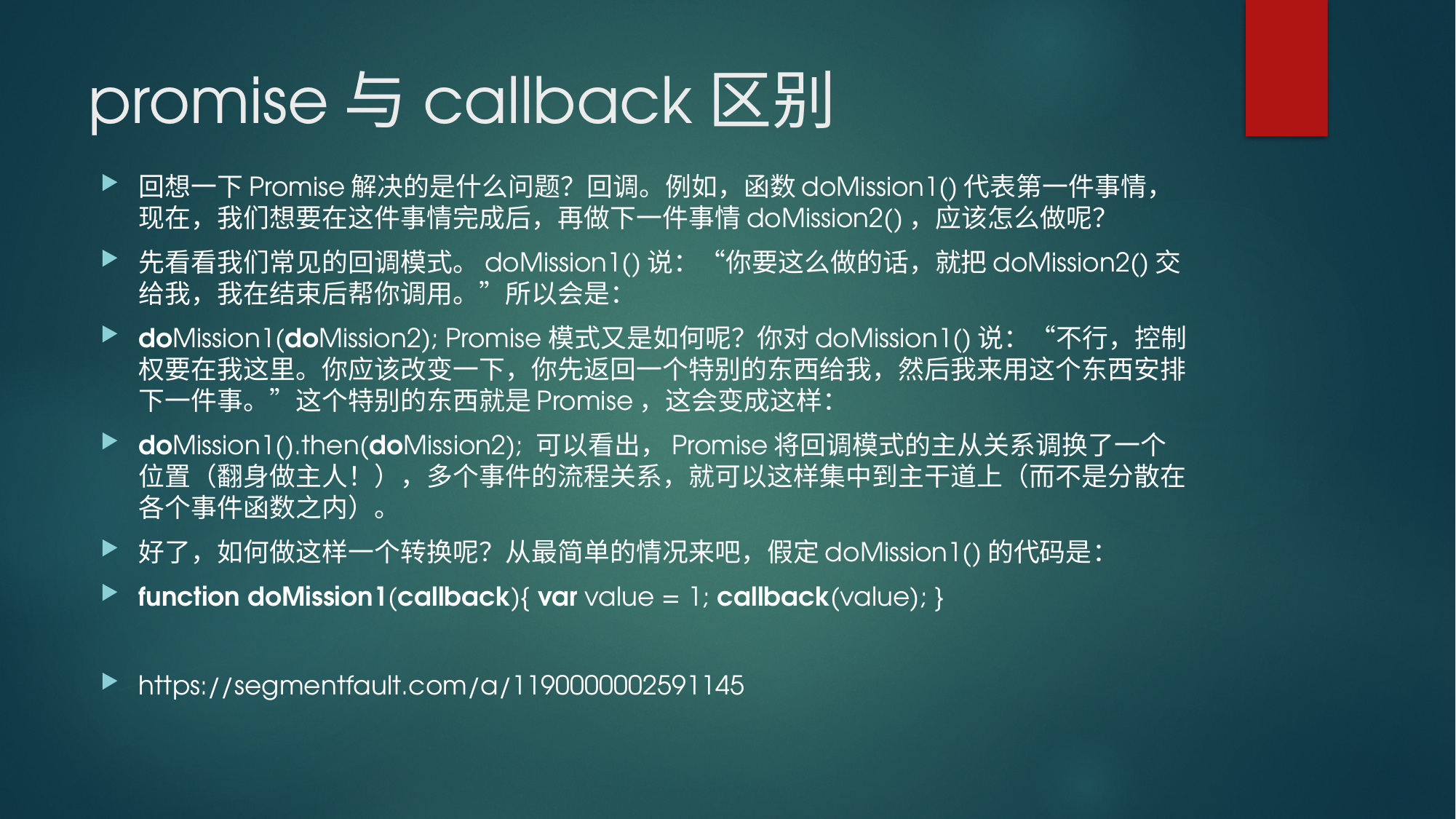

# promise与callback区别
回想一下Promise解决的是什么问题？回调。例如，函数doMission1()代表第一件事情，现在，我们想要在这件事情完成后，再做下一件事情doMission2()，应该怎么做呢？
先看看我们常见的回调模式。doMission1()说：“你要这么做的话，就把doMission2()交给我，我在结束后帮你调用。”所以会是：
doMission1(doMission2); Promise模式又是如何呢？你对doMission1()说：“不行，控制权要在我这里。你应该改变一下，你先返回一个特别的东西给我，然后我来用这个东西安排下一件事。”这个特别的东西就是Promise，这会变成这样：
doMission1().then(doMission2); 可以看出，Promise将回调模式的主从关系调换了一个位置（翻身做主人！），多个事件的流程关系，就可以这样集中到主干道上（而不是分散在各个事件函数之内）。
好了，如何做这样一个转换呢？从最简单的情况来吧，假定doMission1()的代码是：
function doMission1(callback){ var value = 1; callback(value); }

https://segmentfault.com/a/1190000002591145